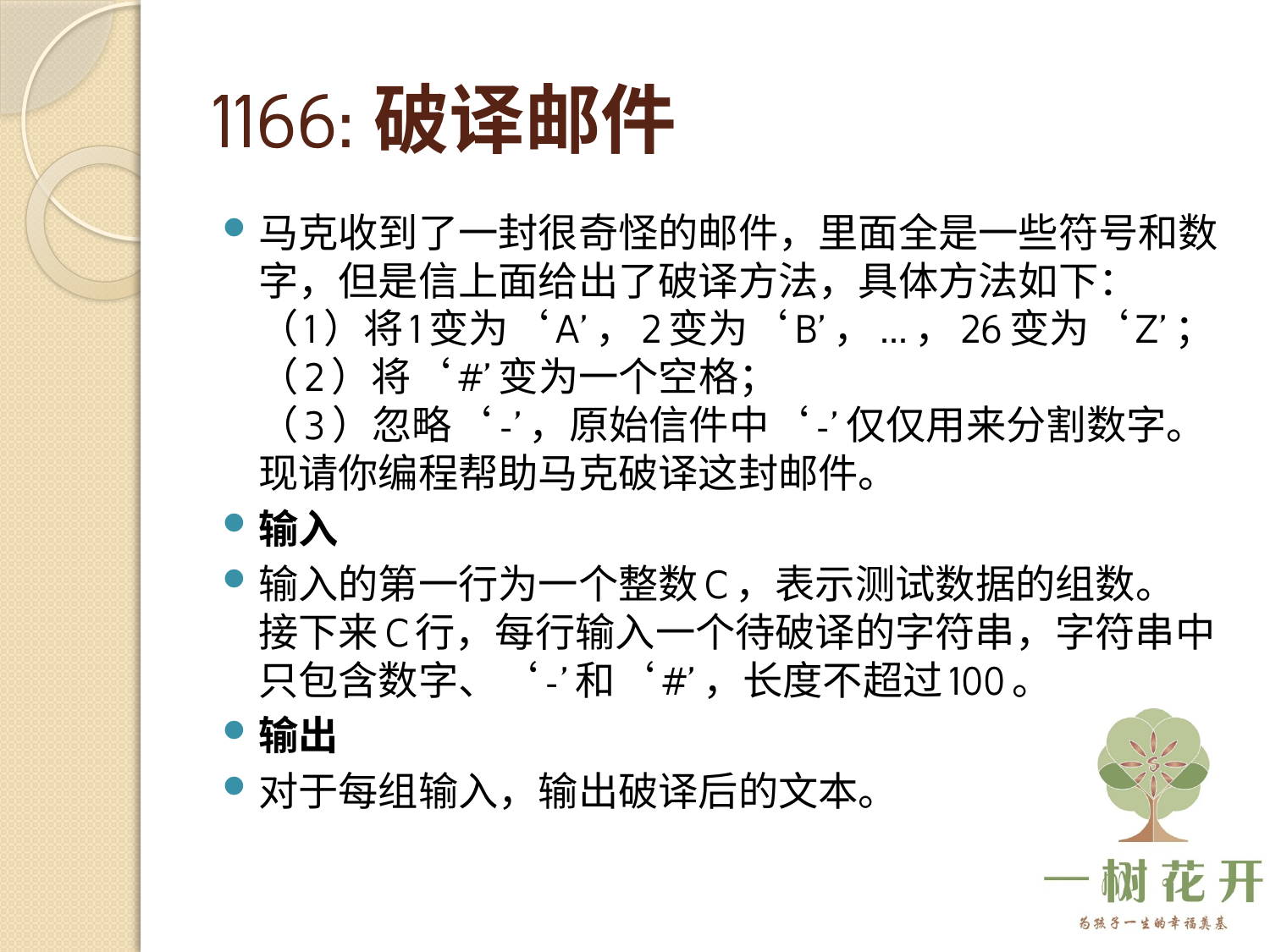

# 1166:破译邮件
马克收到了一封很奇怪的邮件，里面全是一些符号和数字，但是信上面给出了破译方法，具体方法如下：
（1）将1变为‘A’，2变为‘B’，...，26变为‘Z’；
（2）将‘#’变为一个空格；
（3）忽略‘-’，原始信件中‘-’仅仅用来分割数字。
现请你编程帮助马克破译这封邮件。
输入
输入的第一行为一个整数C，表示测试数据的组数。
接下来C行，每行输入一个待破译的字符串，字符串中只包含数字、‘-’和‘#’，长度不超过100。
输出
对于每组输入，输出破译后的文本。